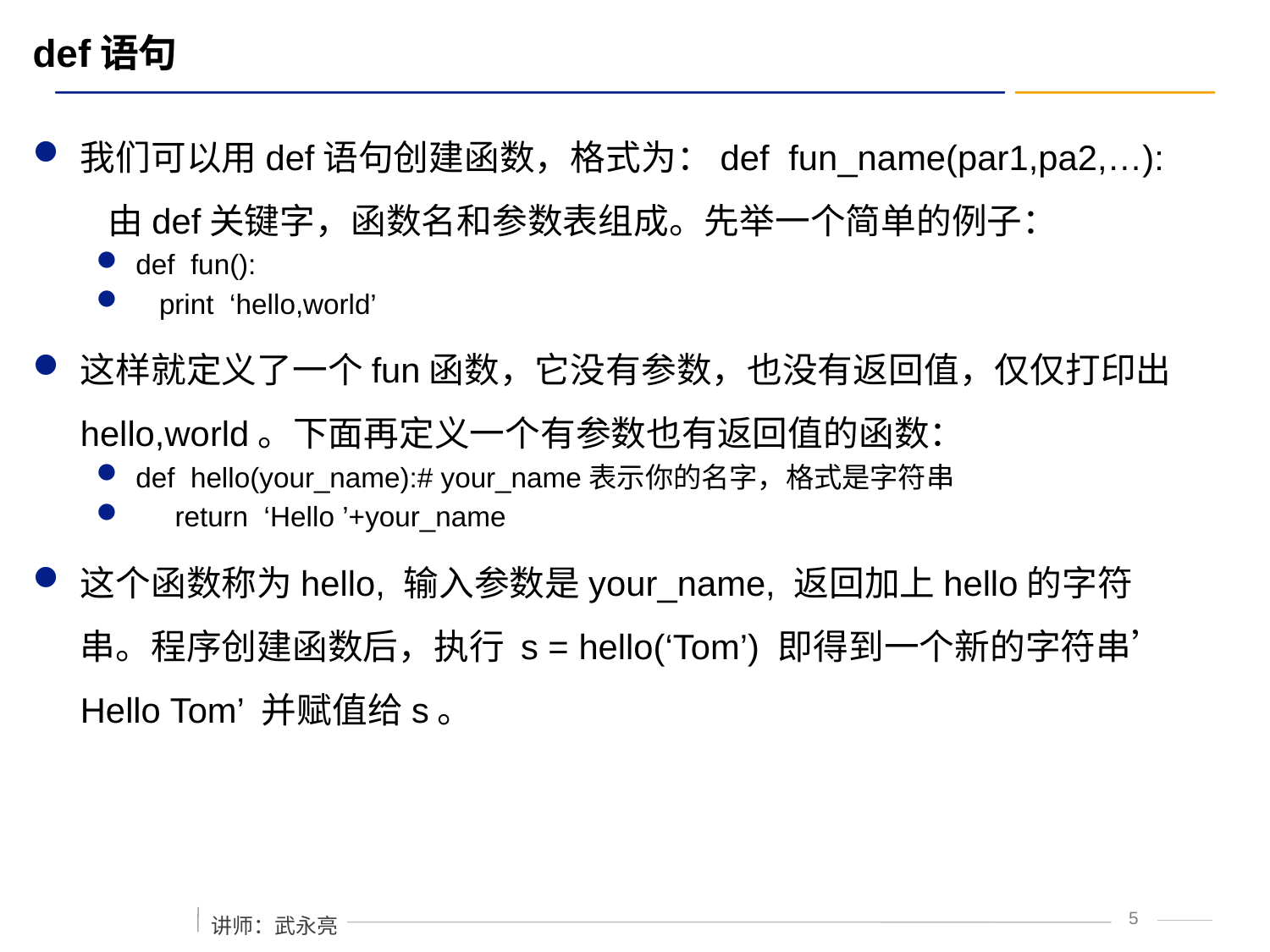

# def语句
我们可以用def语句创建函数，格式为：def  fun_name(par1,pa2,…):      由def关键字，函数名和参数表组成。先举一个简单的例子：
def  fun():
   print  ‘hello,world’
这样就定义了一个fun函数，它没有参数，也没有返回值，仅仅打印出hello,world。下面再定义一个有参数也有返回值的函数：
def  hello(your_name):# your_name表示你的名字，格式是字符串
     return  ‘Hello ’+your_name
这个函数称为hello, 输入参数是your_name, 返回加上hello的字符串。程序创建函数后，执行 s = hello(‘Tom’) 即得到一个新的字符串’Hello Tom’ 并赋值给s。